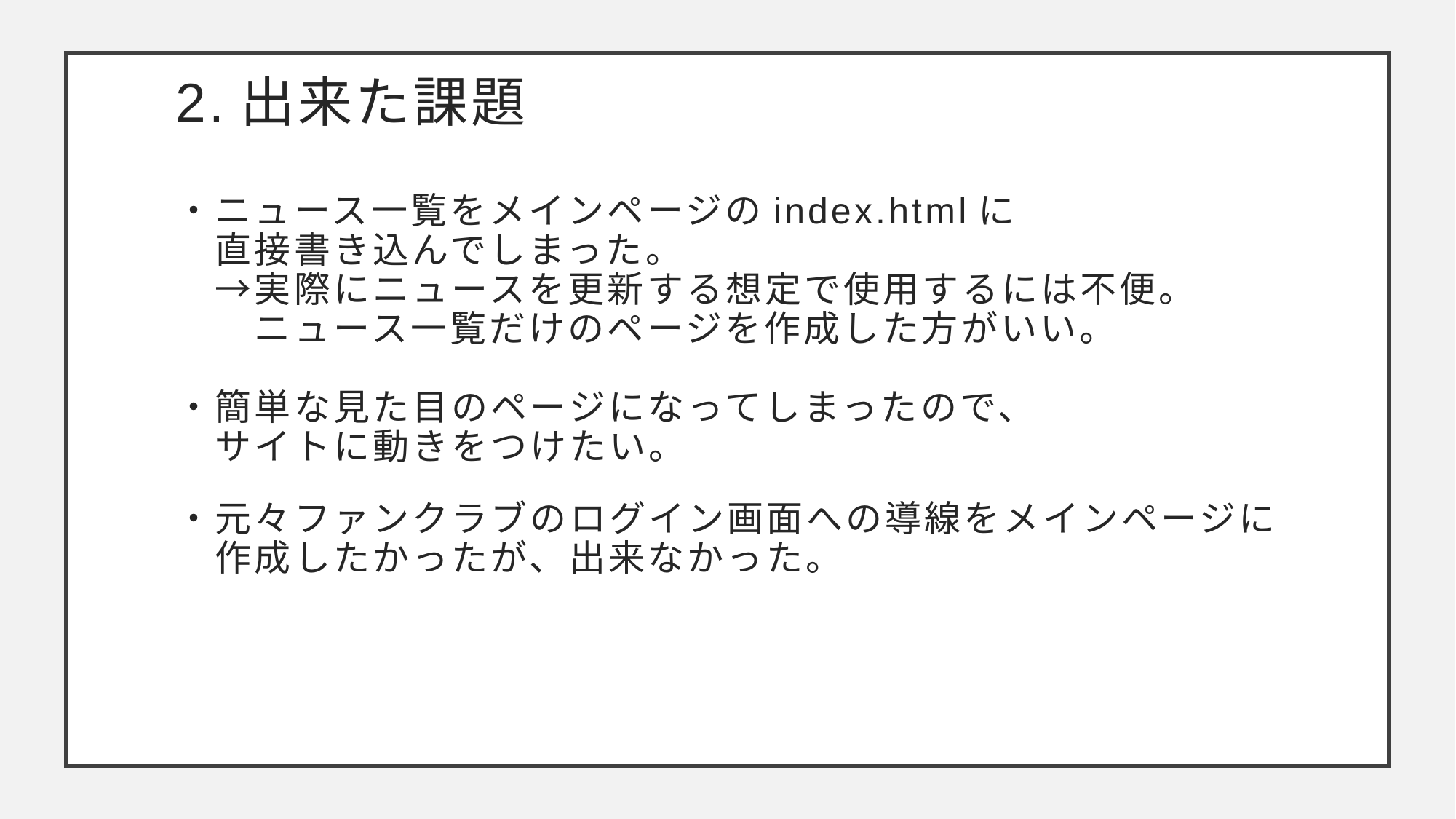

# 2.出来た課題 ・ニュース一覧をメインページのindex.htmlに 　直接書き込んでしまった。 　→実際にニュースを更新する想定で使用するには不便。 　　ニュース一覧だけのページを作成した方がいい。 ・簡単な見た目のページになってしまったので、 　サイトに動きをつけたい。 ・元々ファンクラブのログイン画面への導線をメインページに 　作成したかったが、出来なかった。